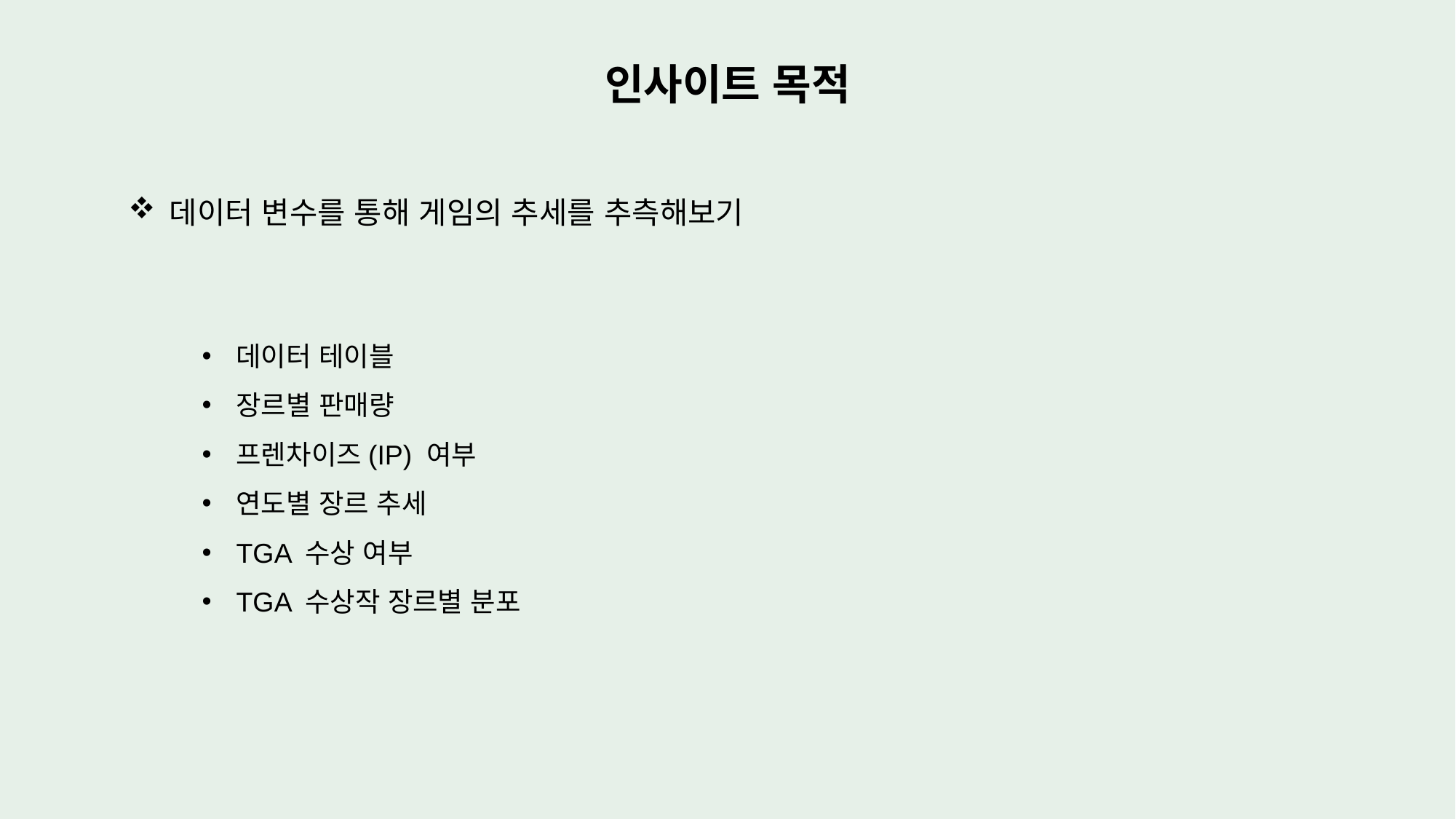

인사이트 목적
데이터 변수를 통해 게임의 추세를 추측해보기
데이터 테이블
장르별 판매량
프렌차이즈(IP) 여부
연도별 장르 추세
TGA 수상 여부
TGA 수상작 장르별 분포